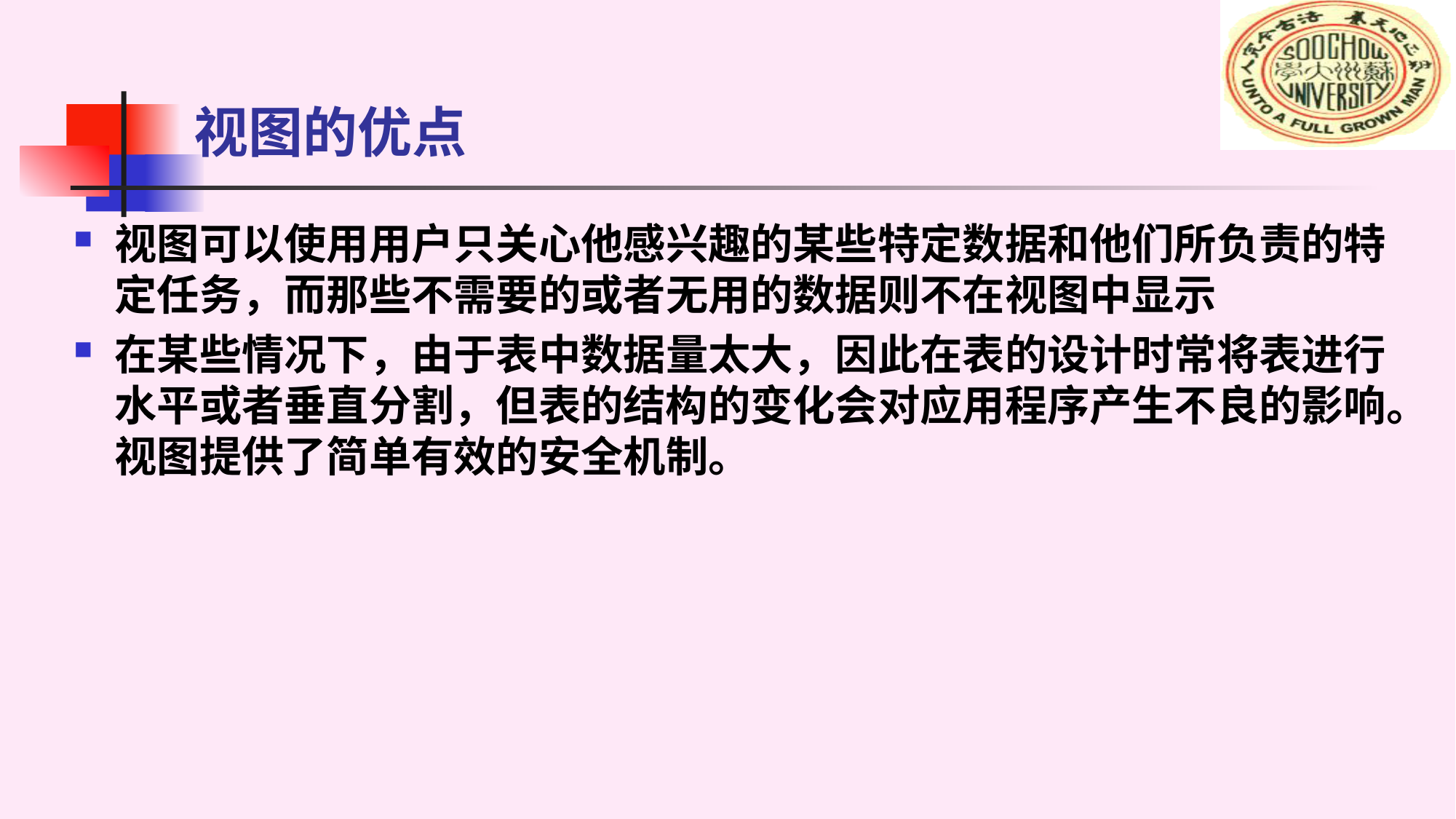

# 视图的优点
视图可以使用用户只关心他感兴趣的某些特定数据和他们所负责的特定任务，而那些不需要的或者无用的数据则不在视图中显示
在某些情况下，由于表中数据量太大，因此在表的设计时常将表进行水平或者垂直分割，但表的结构的变化会对应用程序产生不良的影响。视图提供了简单有效的安全机制。